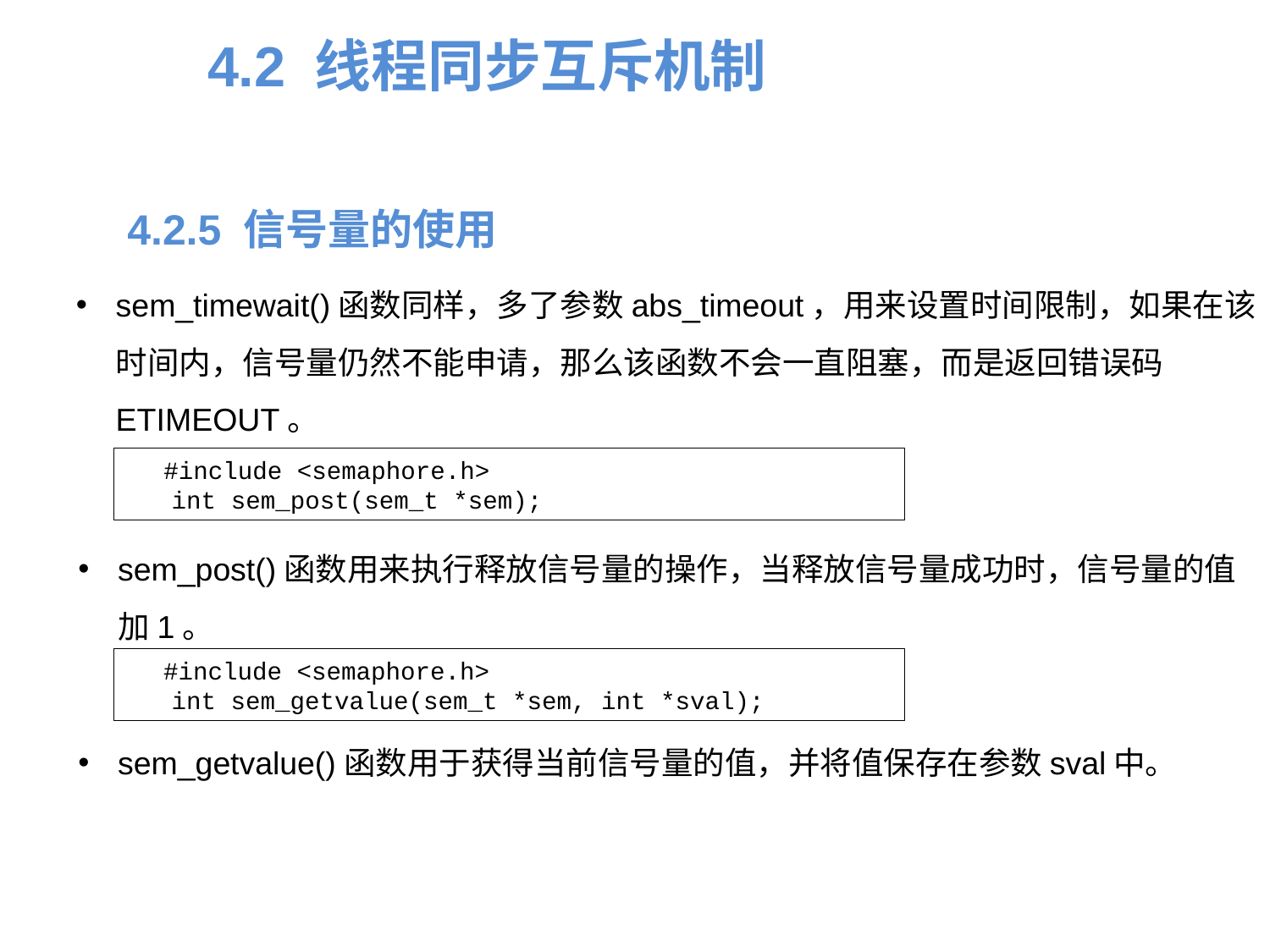

4.2 线程同步互斥机制
4.2.5 信号量的使用
sem_timewait()函数同样，多了参数abs_timeout，用来设置时间限制，如果在该时间内，信号量仍然不能申请，那么该函数不会一直阻塞，而是返回错误码ETIMEOUT。
#include <semaphore.h>
int sem_post(sem_t *sem);
sem_post()函数用来执行释放信号量的操作，当释放信号量成功时，信号量的值加1。
#include <semaphore.h>
int sem_getvalue(sem_t *sem, int *sval);
sem_getvalue()函数用于获得当前信号量的值，并将值保存在参数sval中。